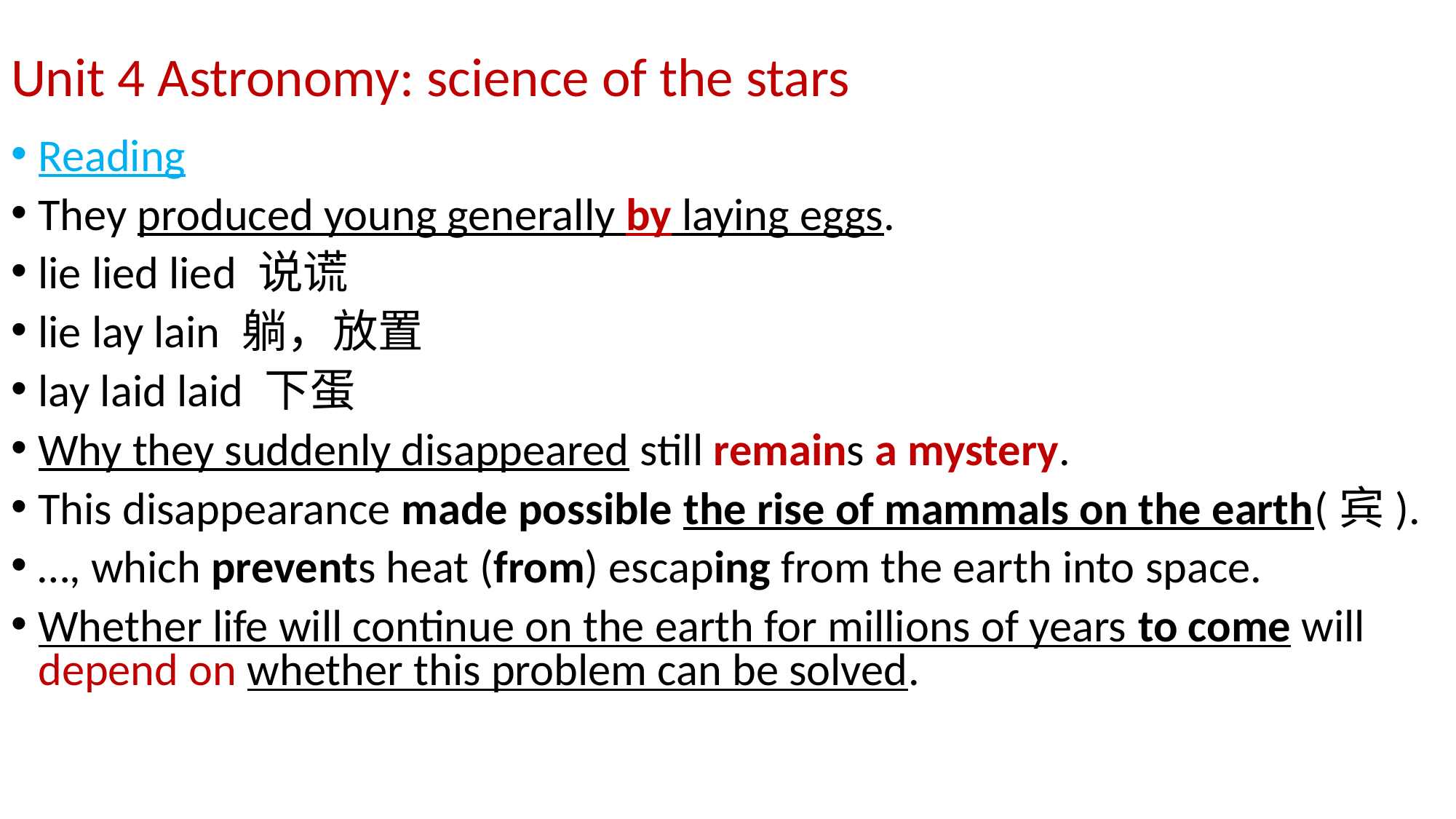

# Unit 4 Astronomy: science of the stars
Reading
They produced young generally by laying eggs.
lie lied lied 说谎
lie lay lain 躺，放置
lay laid laid 下蛋
Why they suddenly disappeared still remains a mystery.
This disappearance made possible the rise of mammals on the earth(宾).
…, which prevents heat (from) escaping from the earth into space.
Whether life will continue on the earth for millions of years to come will depend on whether this problem can be solved.